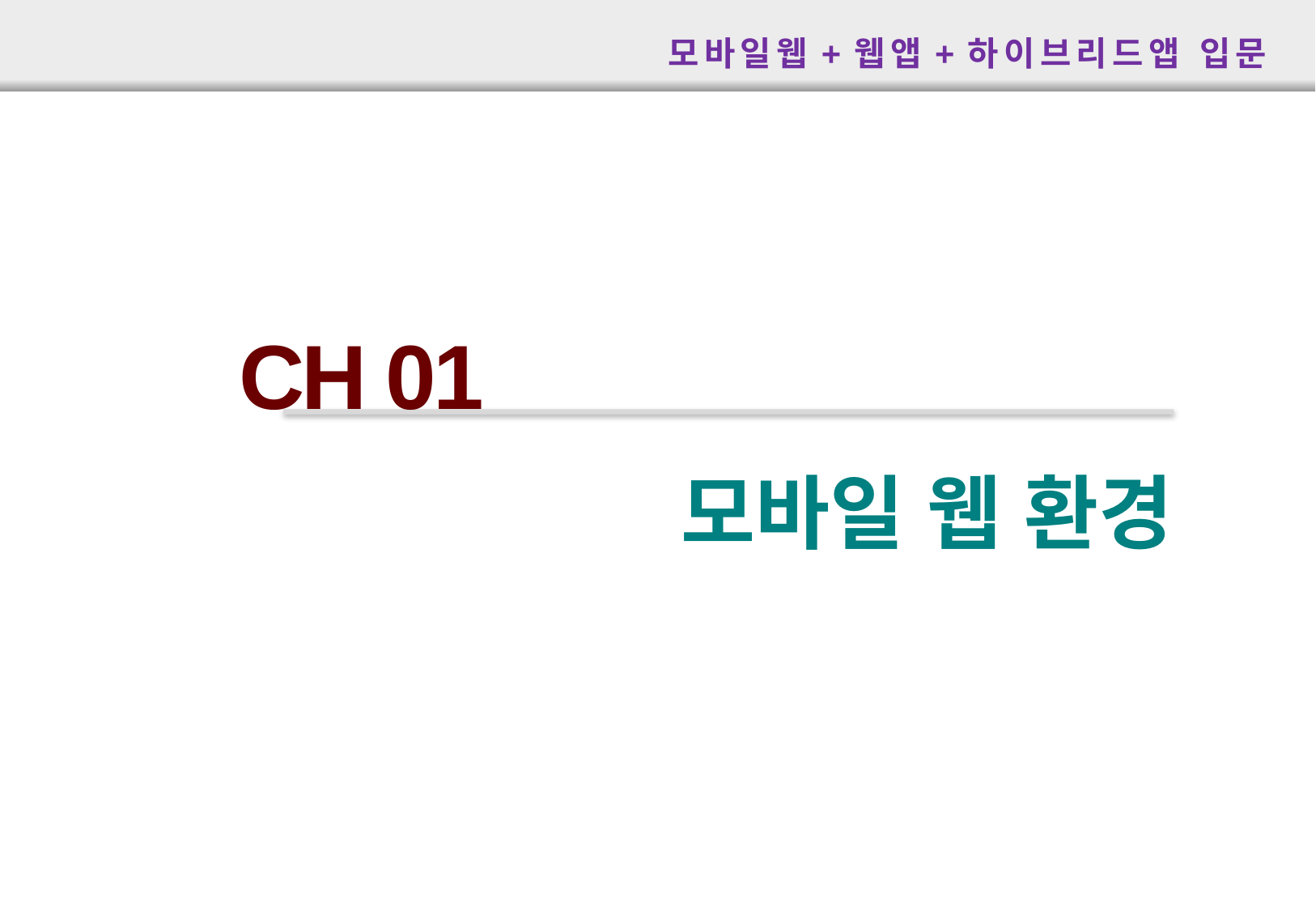

모바일웹+웹앱+하이브리드앱 입문
CH 01

모바일 웹 환경